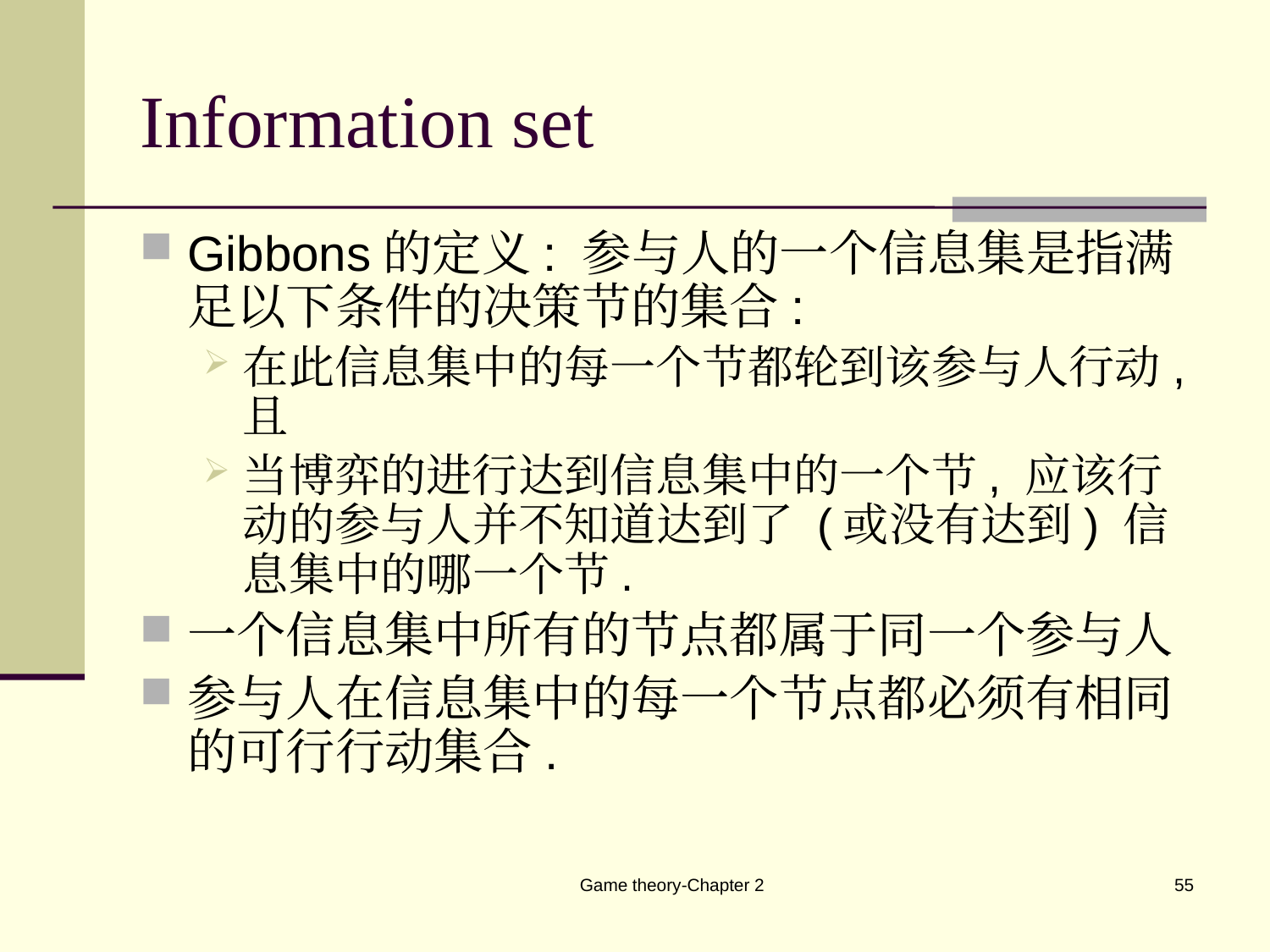

# Information set
Gibbons的定义: 参与人的一个信息集是指满足以下条件的决策节的集合:
在此信息集中的每一个节都轮到该参与人行动, 且
当博弈的进行达到信息集中的一个节, 应该行动的参与人并不知道达到了 (或没有达到) 信息集中的哪一个节.
一个信息集中所有的节点都属于同一个参与人
参与人在信息集中的每一个节点都必须有相同的可行行动集合.
Game theory-Chapter 2
55